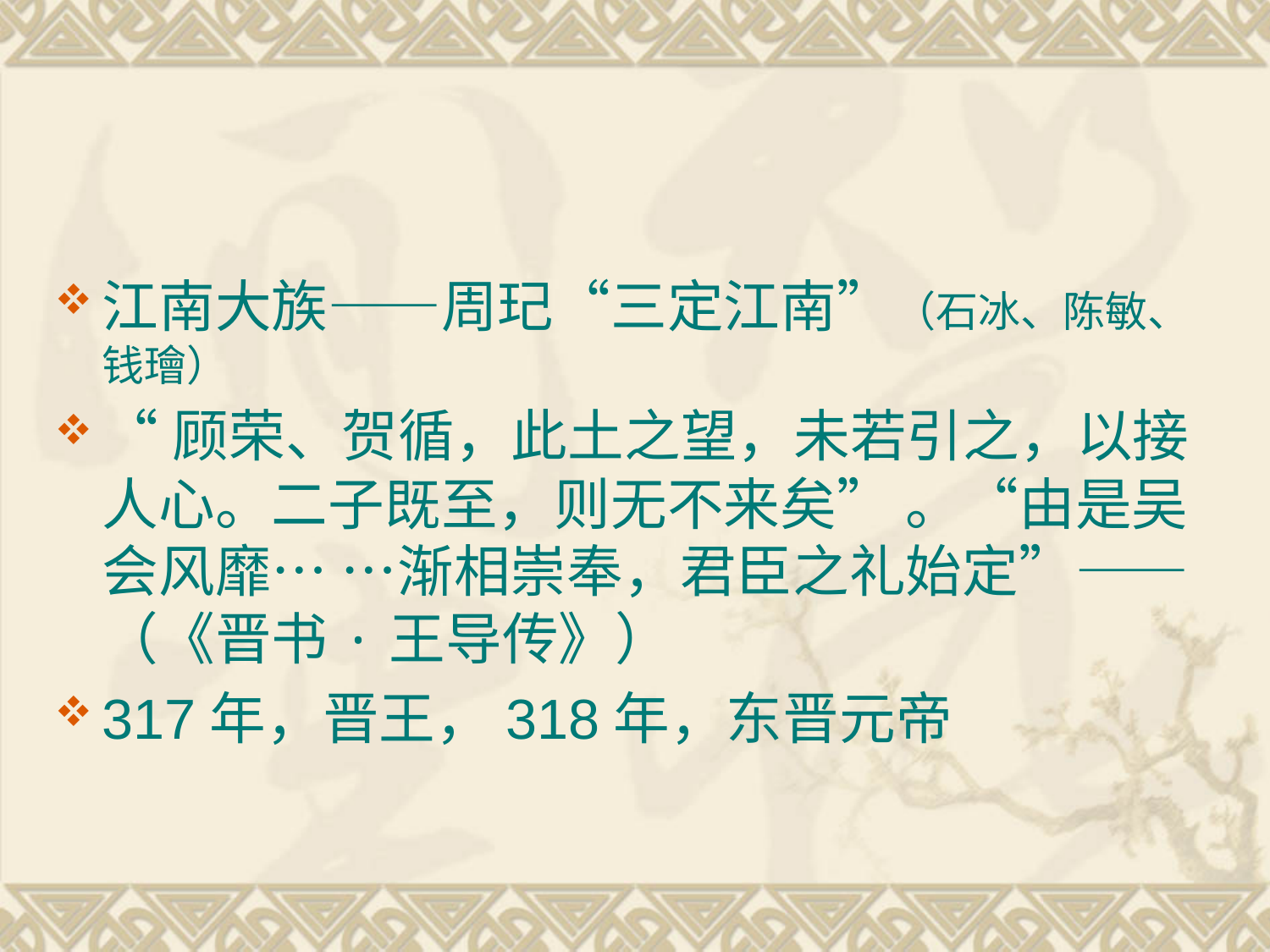

江南大族——周玘“三定江南”（石冰、陈敏、钱璯）
“顾荣、贺循，此土之望，未若引之，以接人心。二子既至，则无不来矣” 。“由是吴会风靡… …渐相崇奉，君臣之礼始定”——（《晋书·王导传》）
317年，晋王，318年，东晋元帝